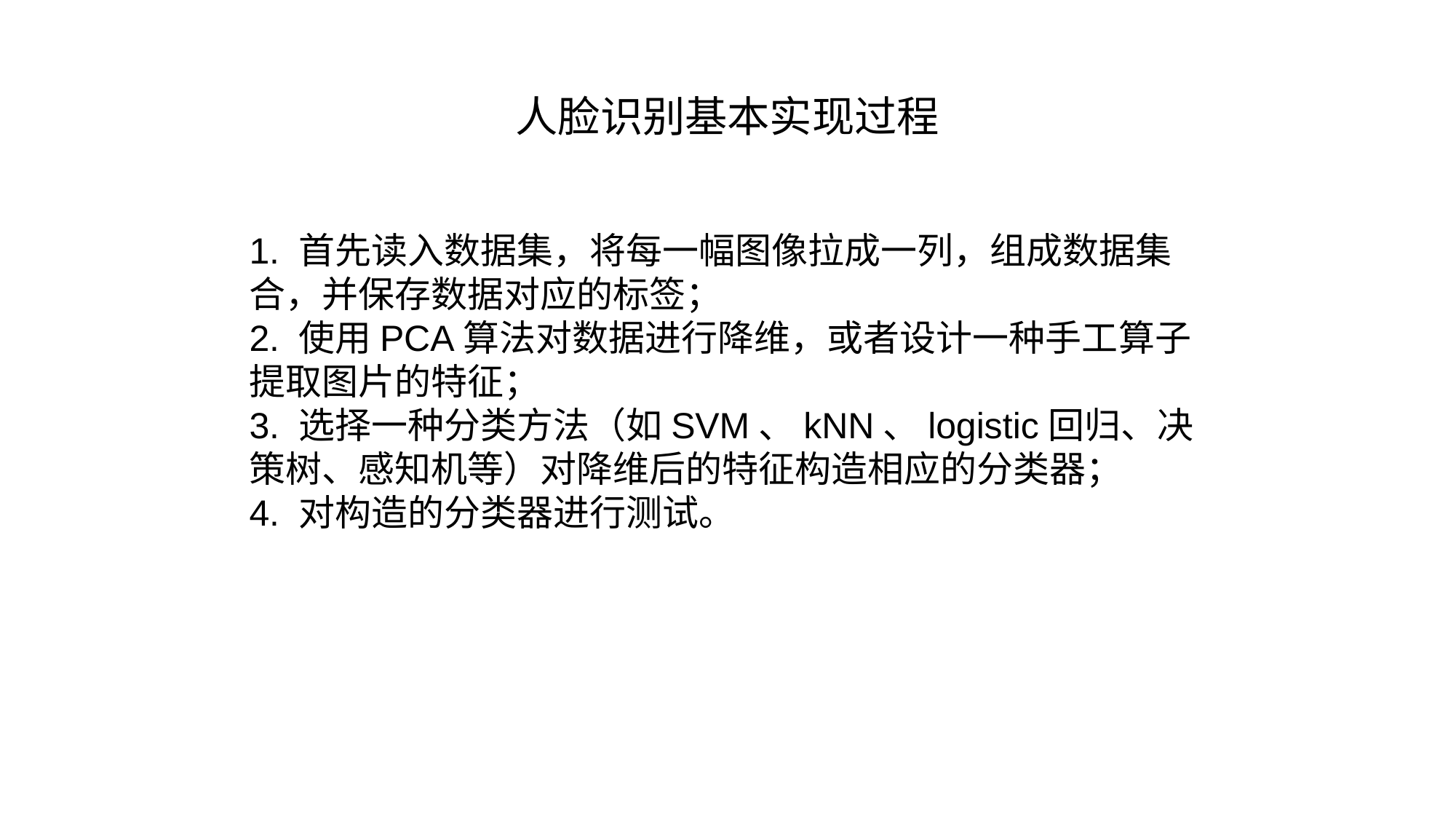

人脸识别基本实现过程
1. 首先读入数据集，将每一幅图像拉成一列，组成数据集合，并保存数据对应的标签；
2. 使用PCA算法对数据进行降维，或者设计一种手工算子提取图片的特征；
3. 选择一种分类方法（如SVM、kNN、logistic回归、决策树、感知机等）对降维后的特征构造相应的分类器；
4. 对构造的分类器进行测试。